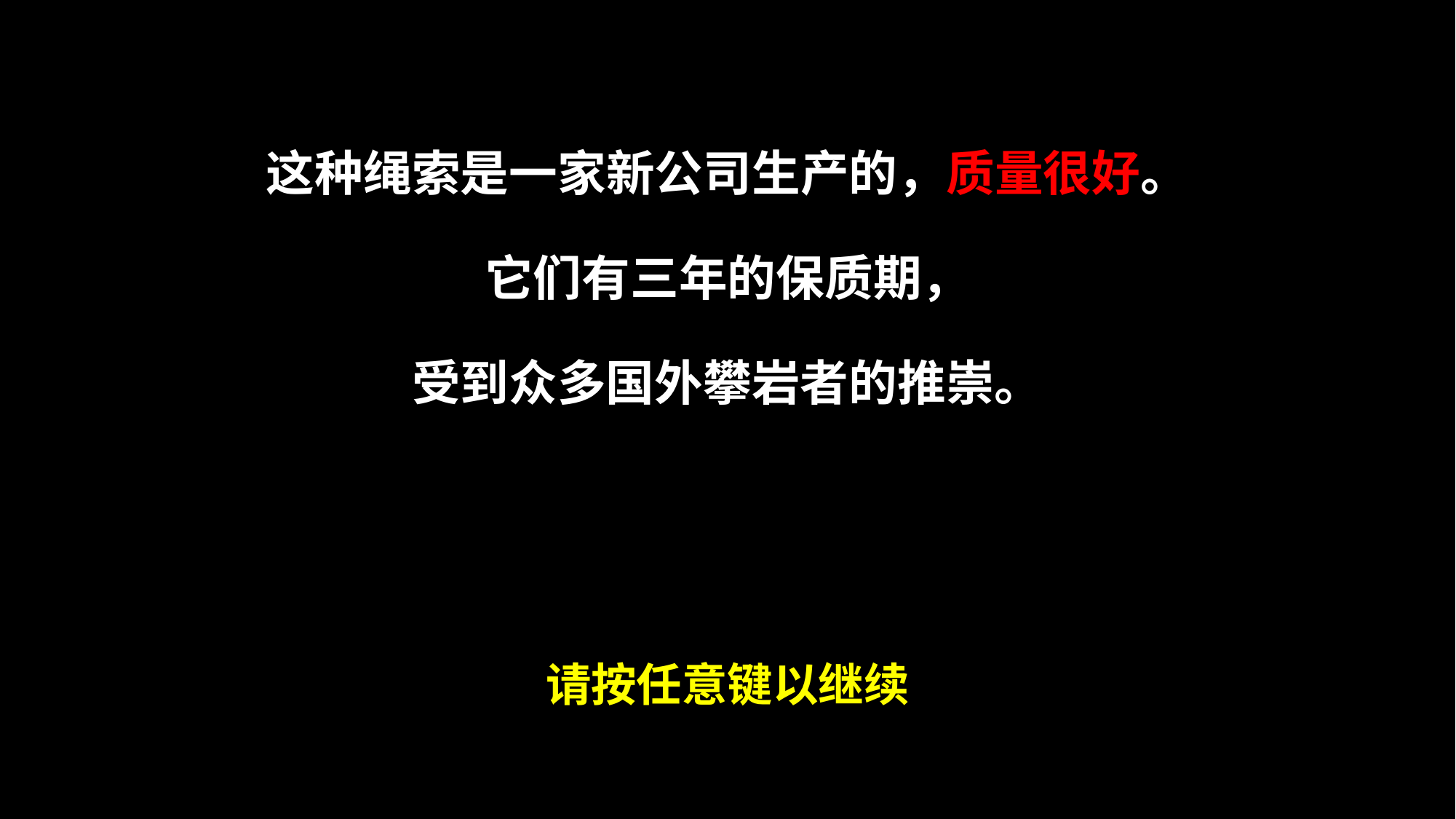

# 这种绳索是一家新公司生产的，质量很好。 它们有三年的保质期， 受到众多国外攀岩者的推崇。
请按任意键以继续